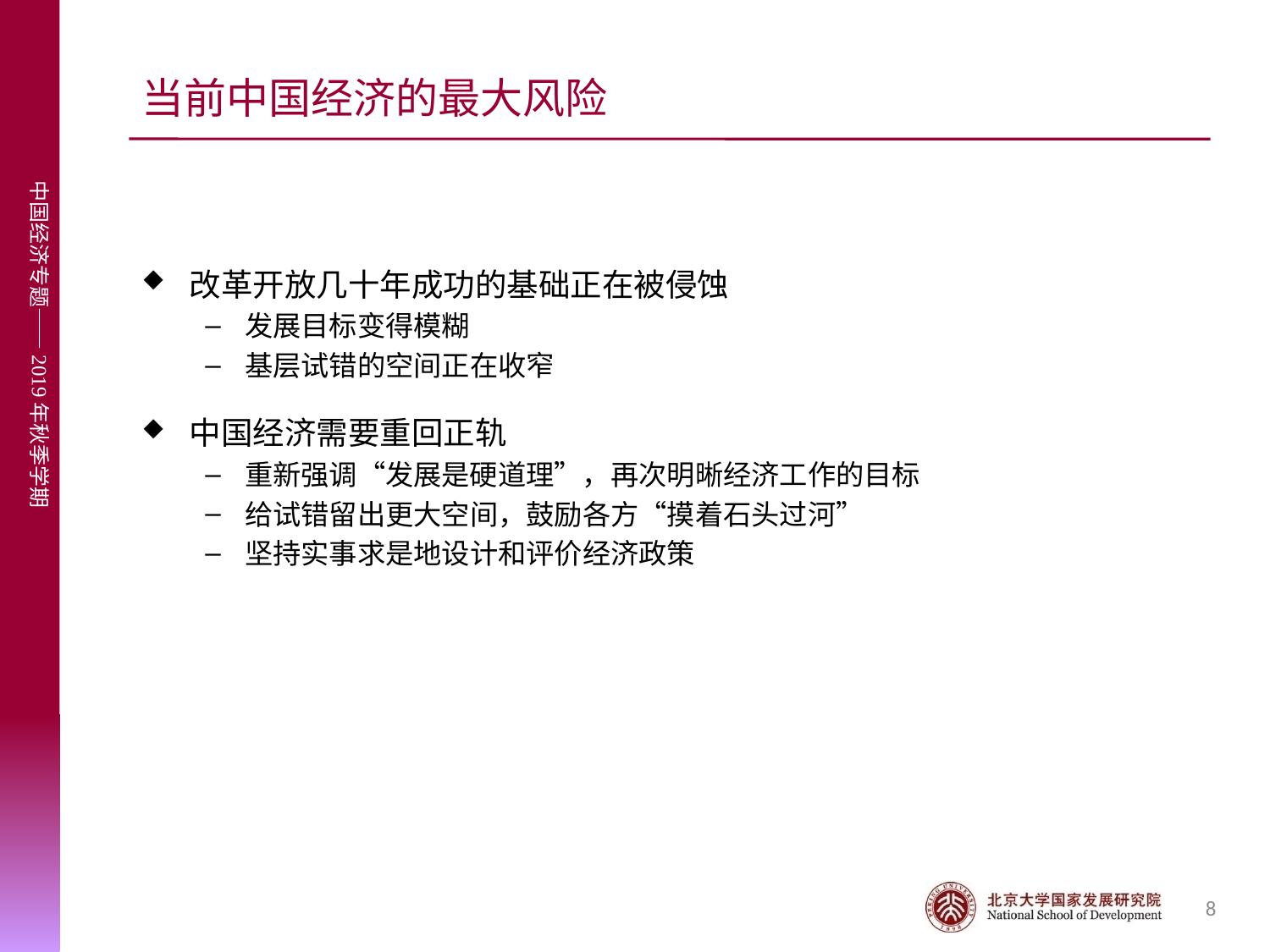

# 当前中国经济的最大风险

改革开放几十年成功的基础正在被侵蚀
发展目标变得模糊
基层试错的空间正在收窄
中国经济需要重回正轨
重新强调“发展是硬道理”，再次明晰经济工作的目标
给试错留出更大空间，鼓励各方“摸着石头过河”
坚持实事求是地设计和评价经济政策
8